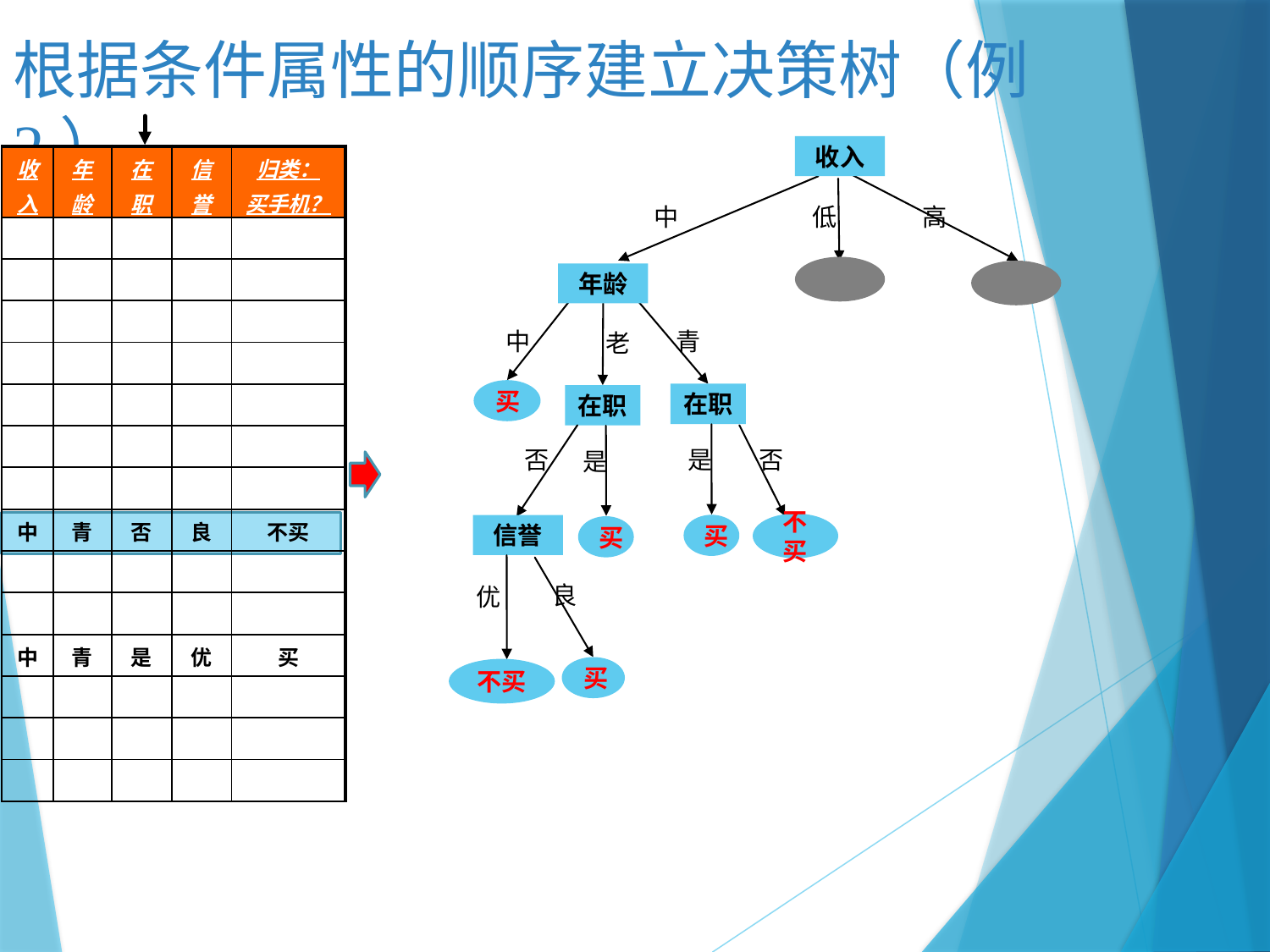

根据条件属性的顺序建立决策树（例2）
收入
低
| 收 入 | 年 龄 | 在 职 | 信 誉 | 归类： 买手机？ |
| --- | --- | --- | --- | --- |
|  |  |  |  |  |
|  |  |  |  |  |
|  |  |  |  |  |
|  |  |  |  |  |
|  |  |  |  |  |
|  |  |  |  |  |
|  |  |  |  |  |
| 中 | 青 | 否 | 良 | 不买 |
|  |  |  |  |  |
|  |  |  |  |  |
| 中 | 青 | 是 | 优 | 买 |
|  |  |  |  |  |
|  |  |  |  |  |
|  |  |  |  |  |
中
高

年龄
中
青
老
买
在职
是
买
在职
是
买
否
否

不买
信誉
良
不买
优
买